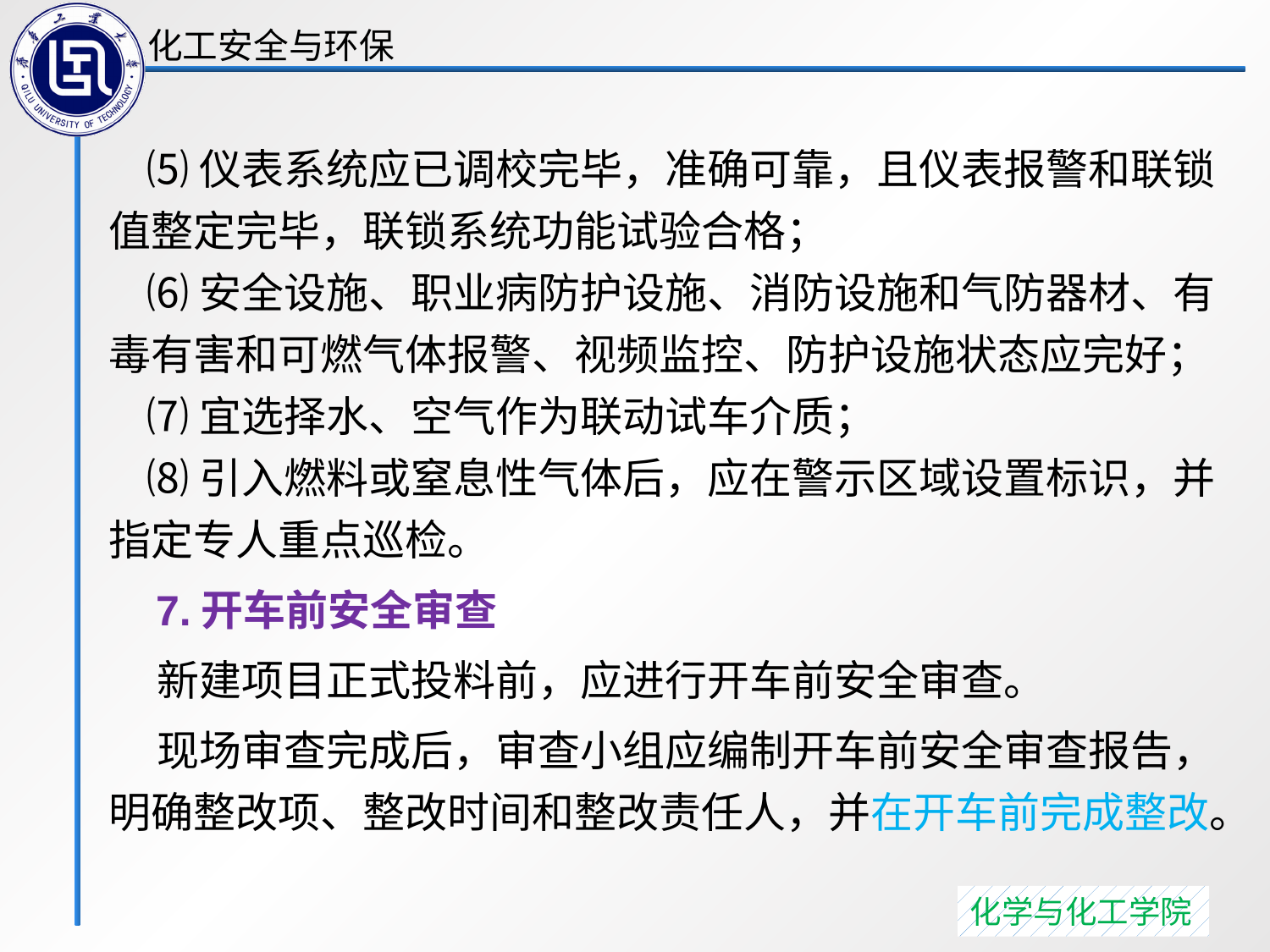

⑸仪表系统应已调校完毕，准确可靠，且仪表报警和联锁值整定完毕，联锁系统功能试验合格；
    ⑹安全设施、职业病防护设施、消防设施和气防器材、有毒有害和可燃气体报警、视频监控、防护设施状态应完好；
    ⑺宜选择水、空气作为联动试车介质；
    ⑻引入燃料或窒息性气体后，应在警示区域设置标识，并指定专人重点巡检。
    7.开车前安全审查
    新建项目正式投料前，应进行开车前安全审查。
    现场审查完成后，审查小组应编制开车前安全审查报告，明确整改项、整改时间和整改责任人，并在开车前完成整改。